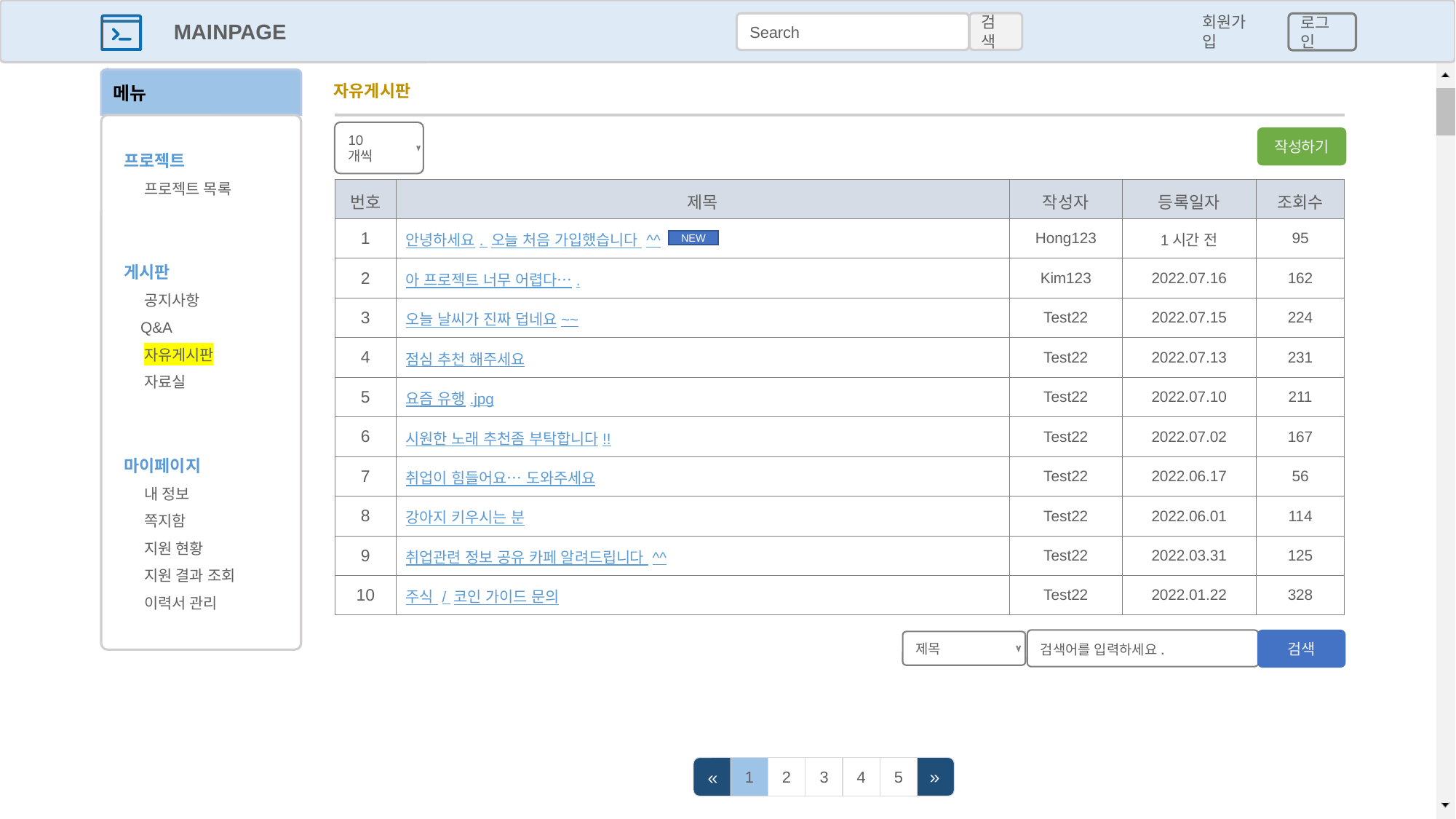

MAINPAGE
검색
Search
회원가입
로그인

메뉴

자유게시판

프로젝트
    프로젝트 목록

게시판
    공지사항
    Q&A
    자유게시판
    자료실

마이페이지
    내 정보
    쪽지함
    지원 현황
    지원 결과 조회
    이력서 관리

작성하기
10개씩

| 번호 | 제목 | 작성자 | 등록일자 | 조회수 |
| --- | --- | --- | --- | --- |
| 1 | 안녕하세요. 오늘 처음 가입했습니다 ^^ | Hong123 | 1시간 전 | 95 |
| 2 | 아 프로젝트 너무 어렵다…. | Kim123 | 2022.07.16 | 162 |
| 3 | 오늘 날씨가 진짜 덥네요~~ | Test22 | 2022.07.15 | 224 |
| 4 | 점심 추천 해주세요 | Test22 | 2022.07.13 | 231 |
| 5 | 요즘 유행.jpg | Test22 | 2022.07.10 | 211 |
| 6 | 시원한 노래 추천좀 부탁합니다!! | Test22 | 2022.07.02 | 167 |
| 7 | 취업이 힘들어요… 도와주세요 | Test22 | 2022.06.17 | 56 |
| 8 | 강아지 키우시는 분 | Test22 | 2022.06.01 | 114 |
| 9 | 취업관련 정보 공유 카페 알려드립니다 ^^ | Test22 | 2022.03.31 | 125 |
| 10 | 주식 / 코인 가이드 문의 | Test22 | 2022.01.22 | 328 |
NEW
검색어를 입력하세요.
검색
제목

1
2
3
4
5
«
»